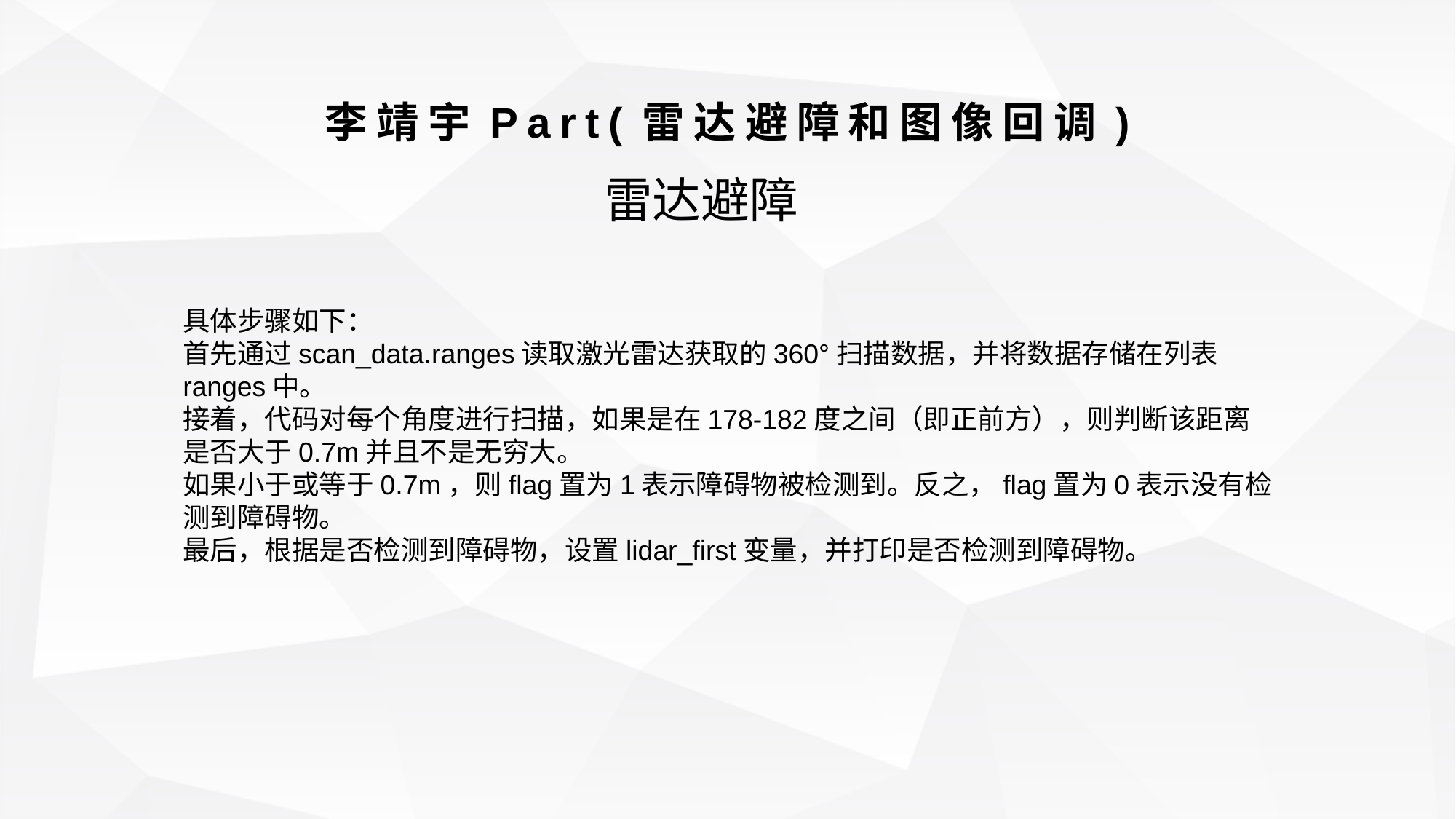

李靖宇Part(雷达避障和图像回调)
雷达避障
具体步骤如下：
首先通过scan_data.ranges读取激光雷达获取的360°扫描数据，并将数据存储在列表ranges中。
接着，代码对每个角度进行扫描，如果是在178-182度之间（即正前方），则判断该距离是否大于0.7m并且不是无穷大。
如果小于或等于0.7m，则flag置为1表示障碍物被检测到。反之，flag置为0表示没有检测到障碍物。
最后，根据是否检测到障碍物，设置lidar_first变量，并打印是否检测到障碍物。